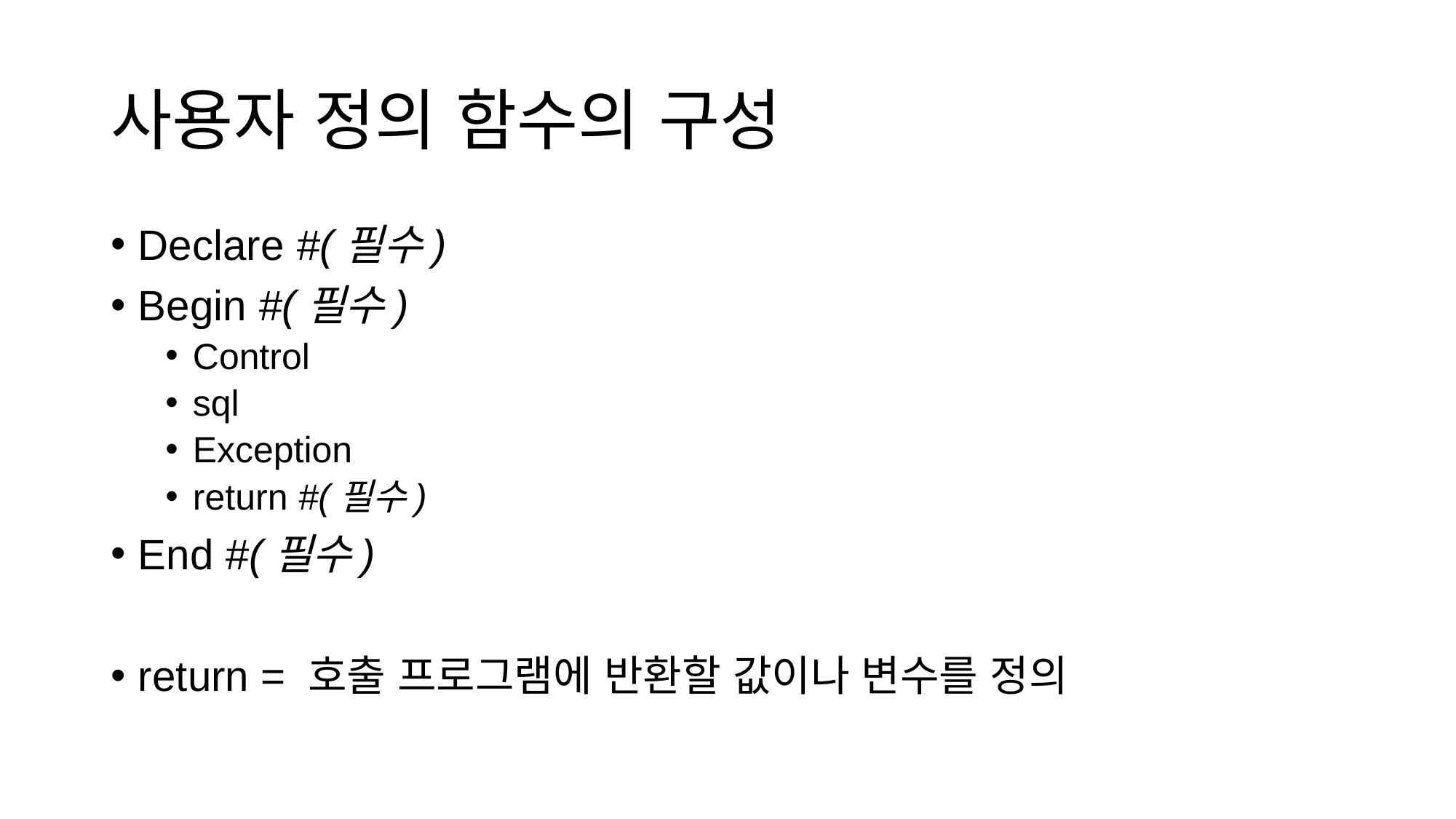

# 사용자 정의 함수의 구성
Declare #(필수)
Begin #(필수)
Control
sql
Exception
return #(필수)
End #(필수)

return = 호출 프로그램에 반환할 값이나 변수를 정의